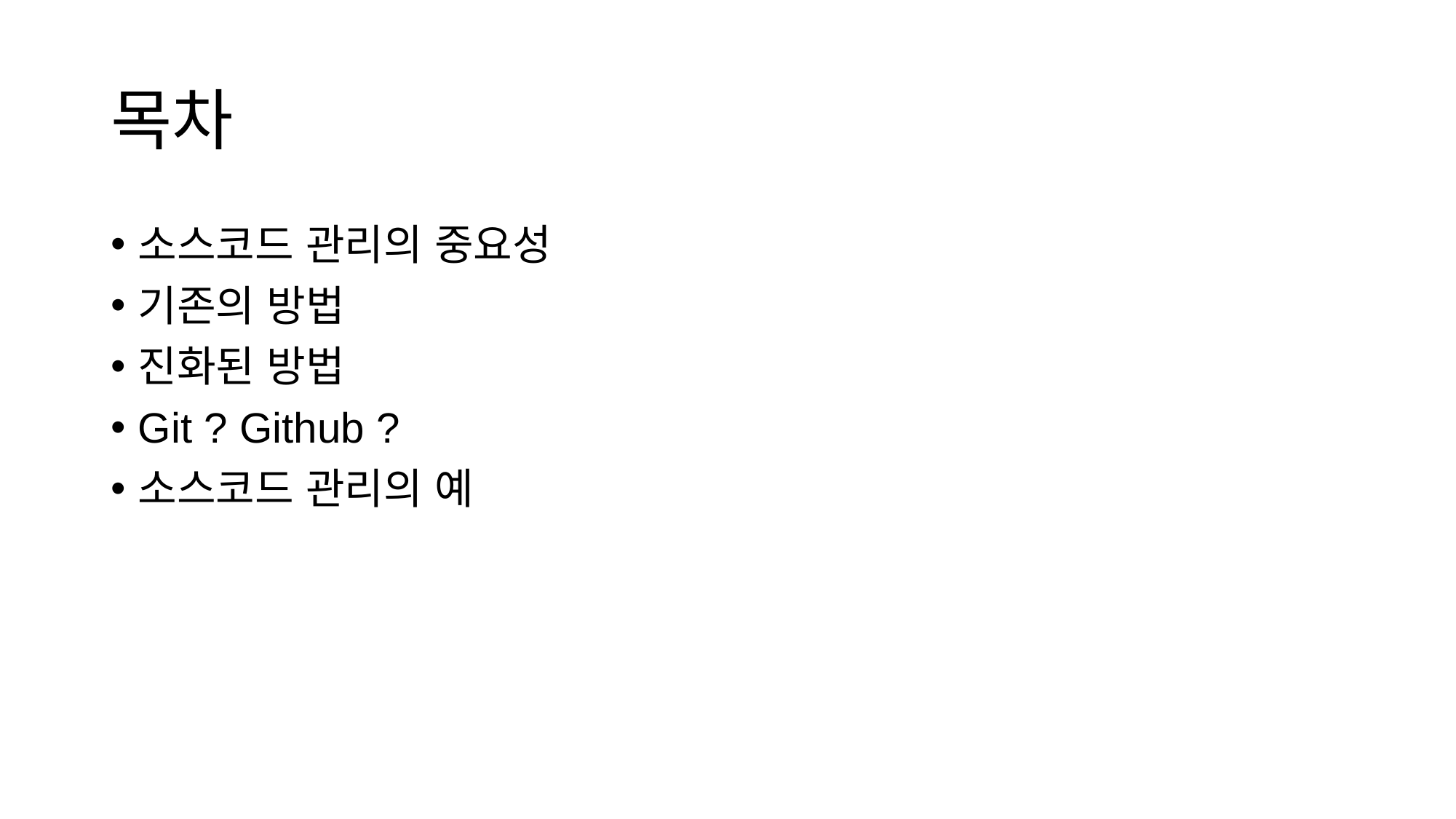

# 목차
소스코드 관리의 중요성
기존의 방법
진화된 방법
Git ? Github ?
소스코드 관리의 예